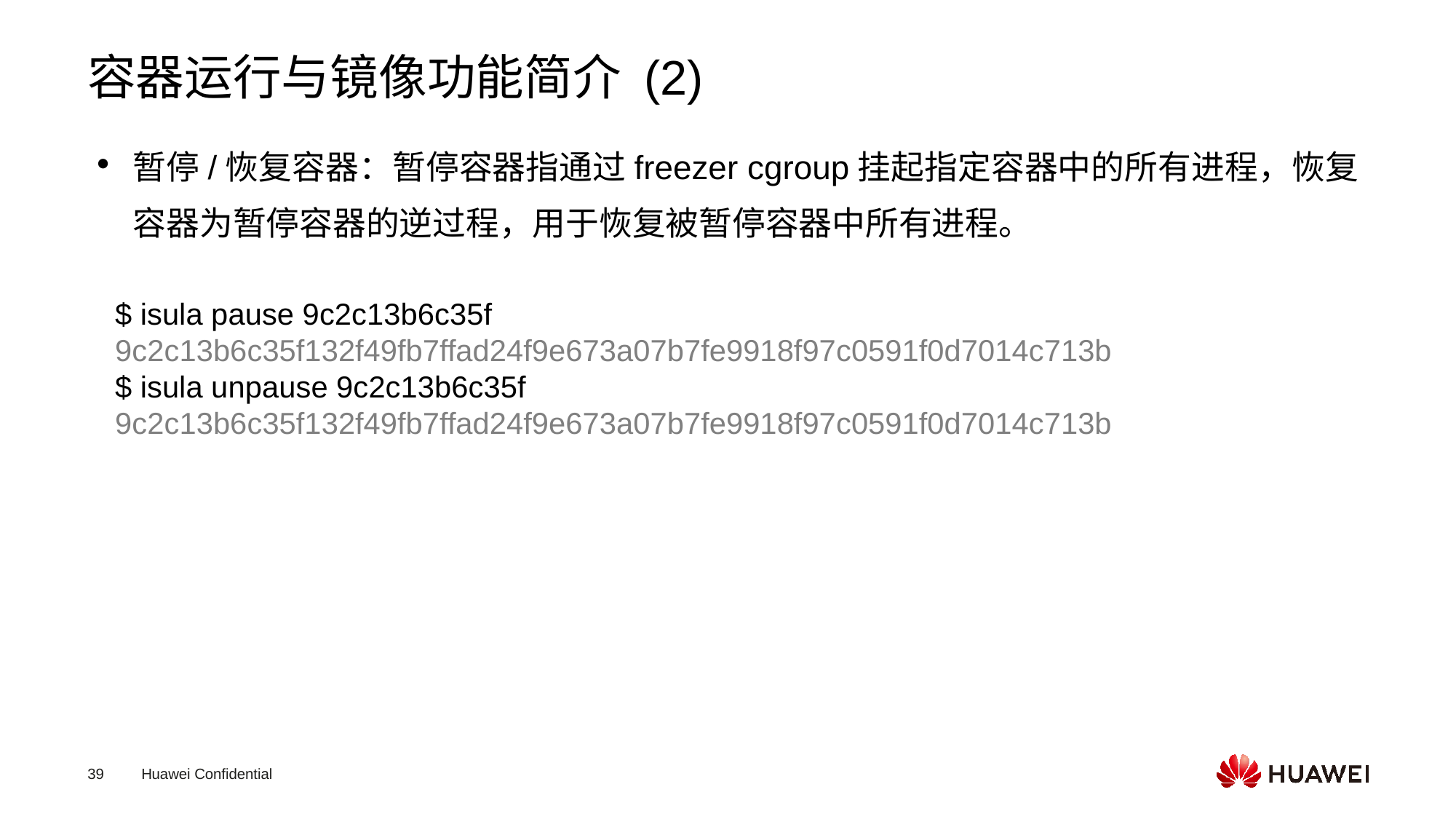

# 容器运行与镜像功能简介 (2)
暂停/恢复容器：暂停容器指通过freezer cgroup挂起指定容器中的所有进程，恢复容器为暂停容器的逆过程，用于恢复被暂停容器中所有进程。
$ isula pause 9c2c13b6c35f
9c2c13b6c35f132f49fb7ffad24f9e673a07b7fe9918f97c0591f0d7014c713b
$ isula unpause 9c2c13b6c35f
9c2c13b6c35f132f49fb7ffad24f9e673a07b7fe9918f97c0591f0d7014c713b